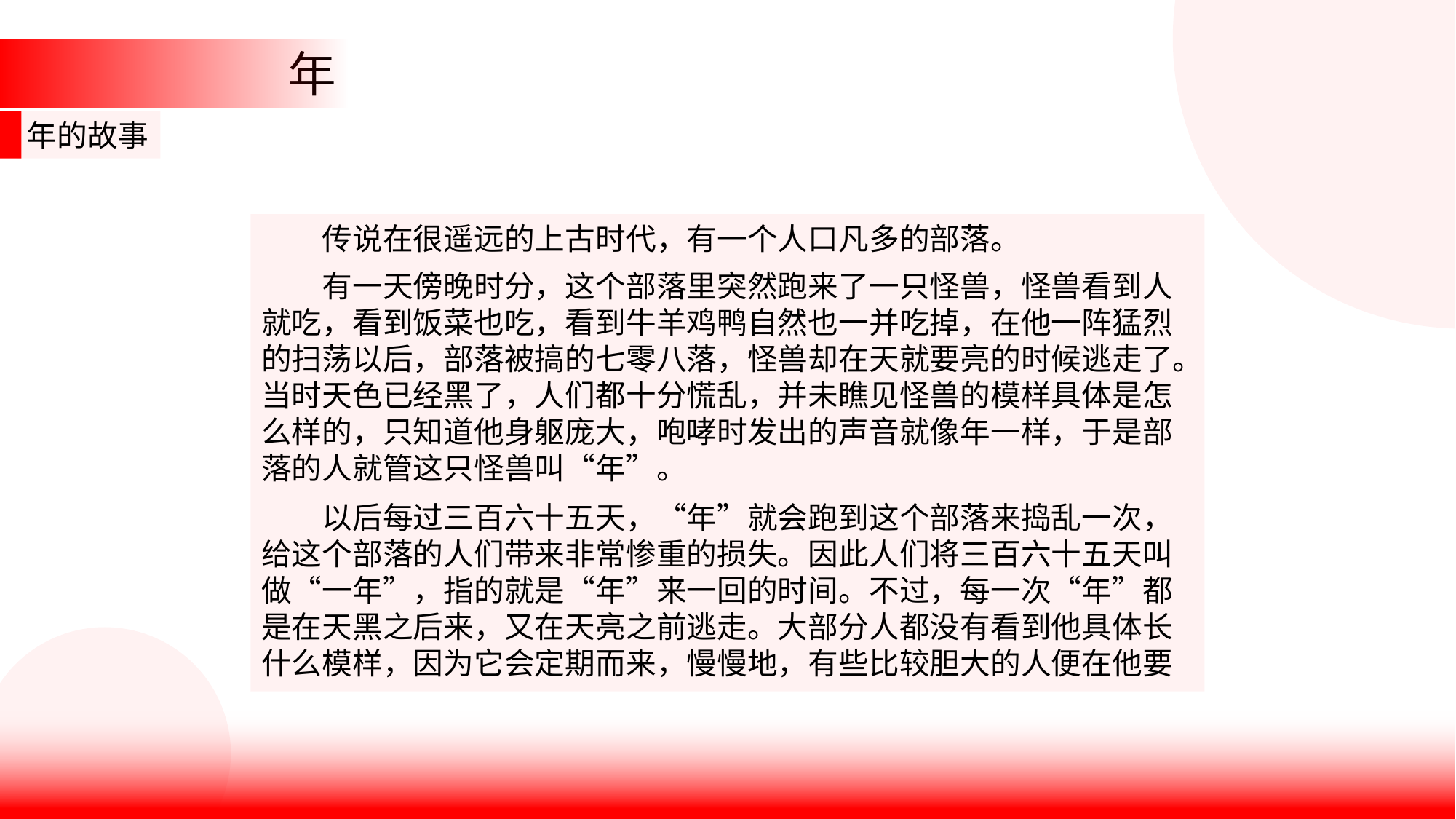

年

年的故事

　　传说在很遥远的上古时代，有一个人口凡多的部落。
　　有一天傍晚时分，这个部落里突然跑来了一只怪兽，怪兽看到人就吃，看到饭菜也吃，看到牛羊鸡鸭自然也一并吃掉，在他一阵猛烈的扫荡以后，部落被搞的七零八落，怪兽却在天就要亮的时候逃走了。当时天色已经黑了，人们都十分慌乱，并未瞧见怪兽的模样具体是怎么样的，只知道他身躯庞大，咆哮时发出的声音就像年一样，于是部落的人就管这只怪兽叫“年”。
　　以后每过三百六十五天，“年”就会跑到这个部落来捣乱一次，给这个部落的人们带来非常惨重的损失。因此人们将三百六十五天叫做“一年”，指的就是“年”来一回的时间。不过，每一次“年”都是在天黑之后来，又在天亮之前逃走。大部分人都没有看到他具体长什么模样，因为它会定期而来，慢慢地，有些比较胆大的人便在他要